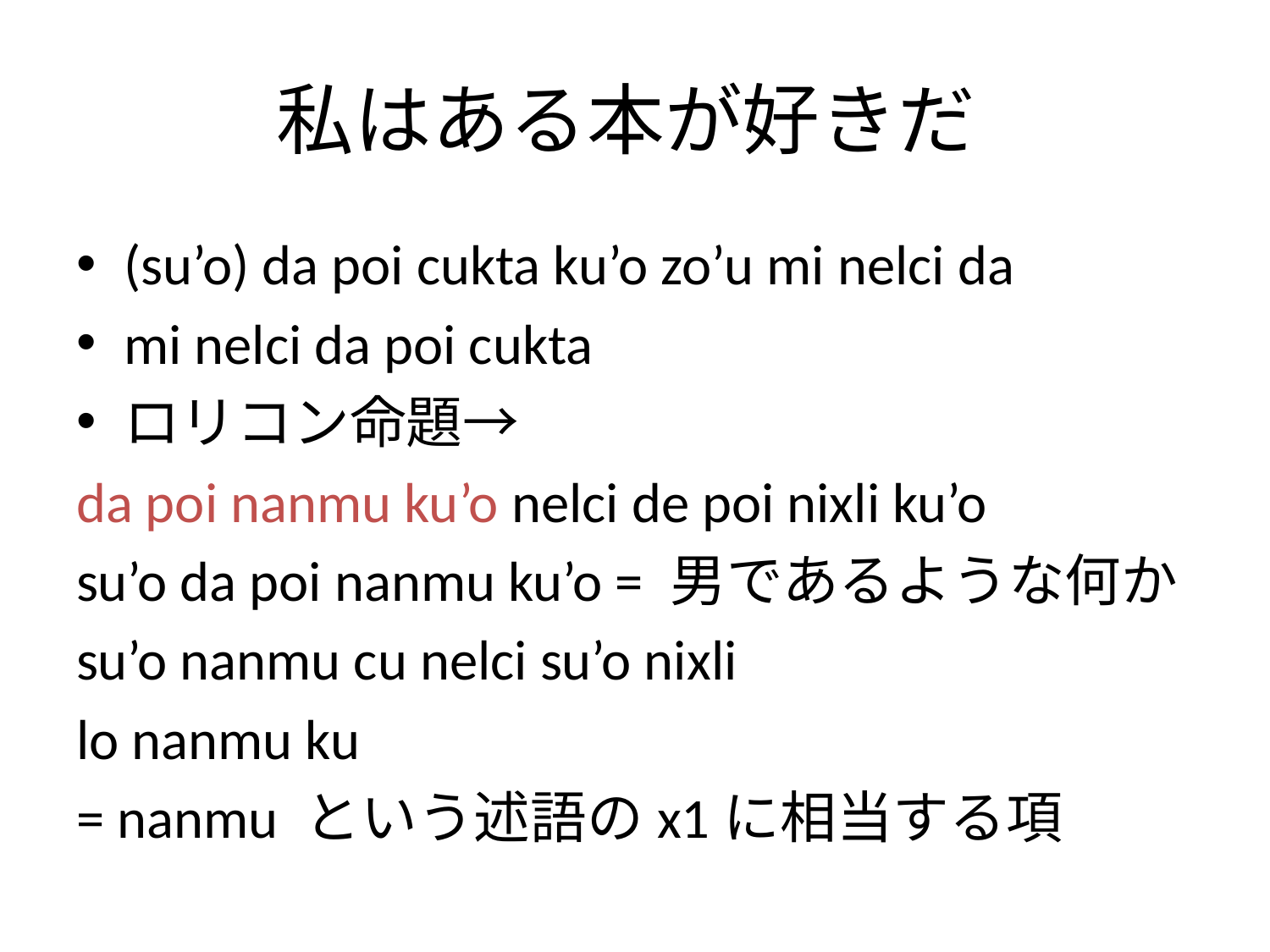

# 私はある本が好きだ
(su’o) da poi cukta ku’o zo’u mi nelci da
mi nelci da poi cukta
ロリコン命題→
da poi nanmu ku’o nelci de poi nixli ku’o
su’o da poi nanmu ku’o = 男であるような何か
su’o nanmu cu nelci su’o nixli
lo nanmu ku
= nanmu という述語のx1に相当する項